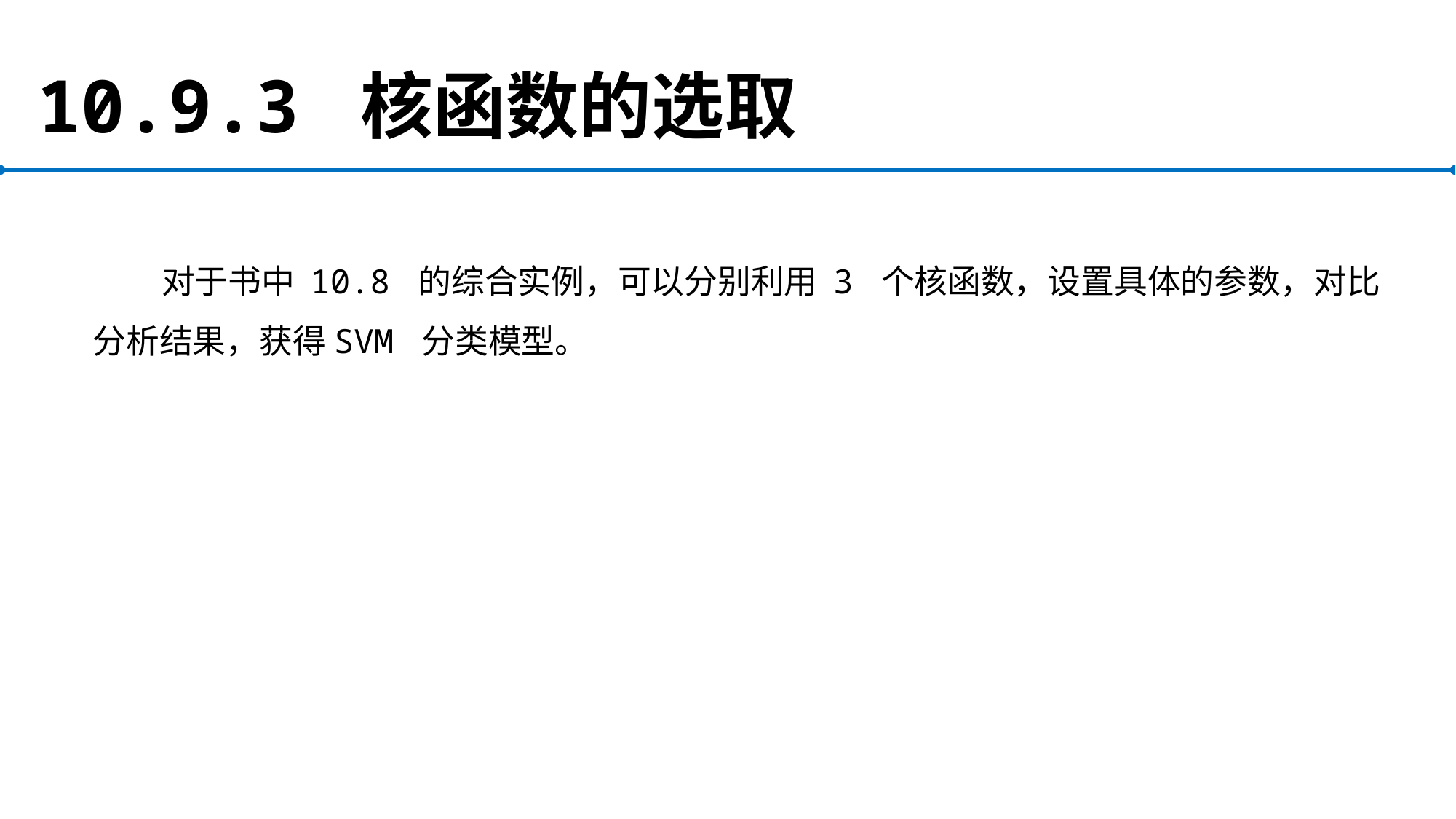

# 10.9.3 核函数的选取
对于书中 10.8 的综合实例，可以分别利用 3 个核函数，设置具体的参数，对比分析结果，获得SVM 分类模型。